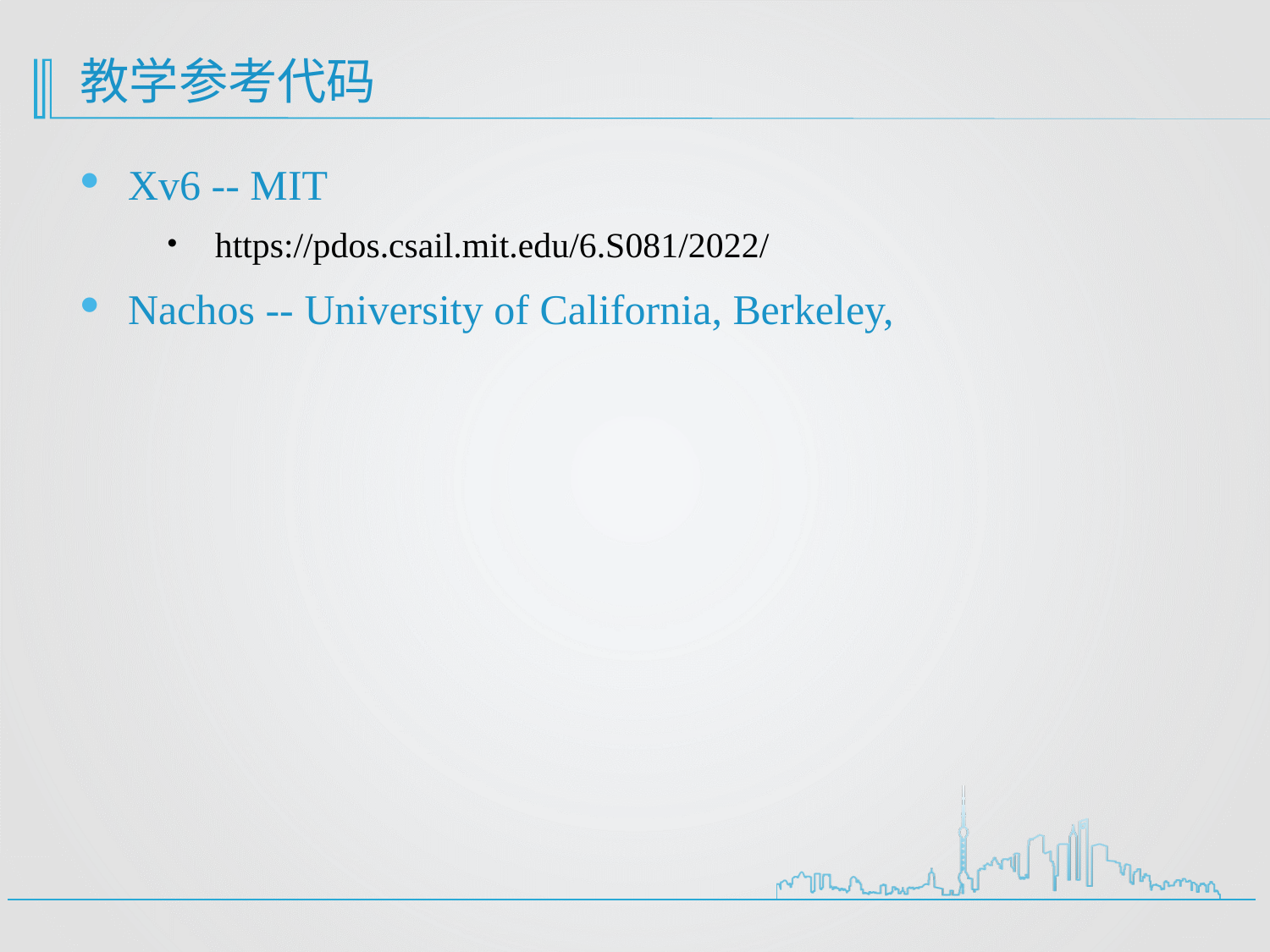

# 教学参考代码
Xv6 -- MIT
https://pdos.csail.mit.edu/6.S081/2022/
Nachos -- University of California, Berkeley,